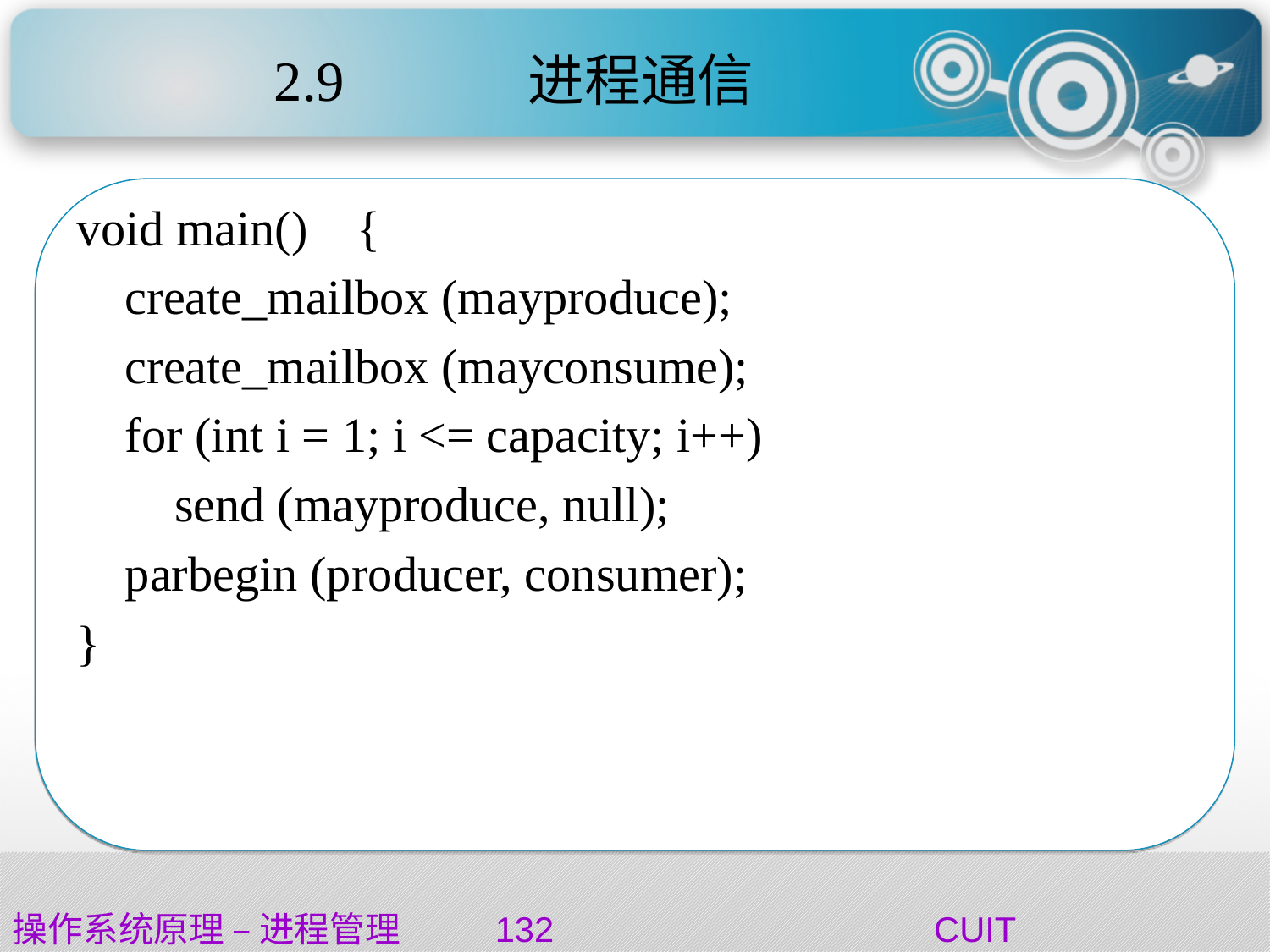

# 2.9		进程通信
void main()    {
    create_mailbox (mayproduce);
    create_mailbox (mayconsume);
    for (int i = 1; i <= capacity; i++)
        send (mayproduce, null);
    parbegin (producer, consumer);
}